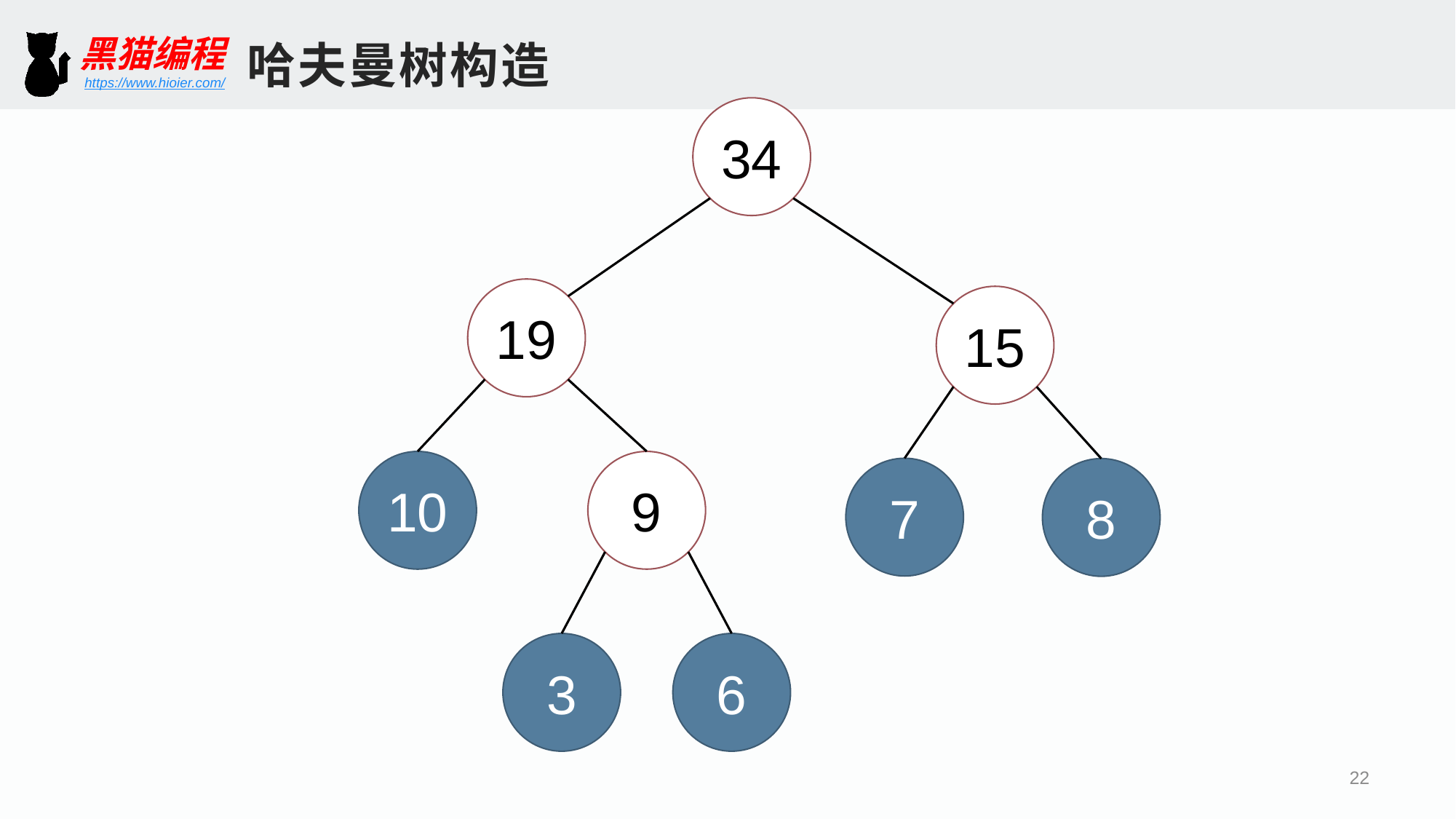

哈夫曼树构造
34
19
15
10
9
7
8
3
6
22